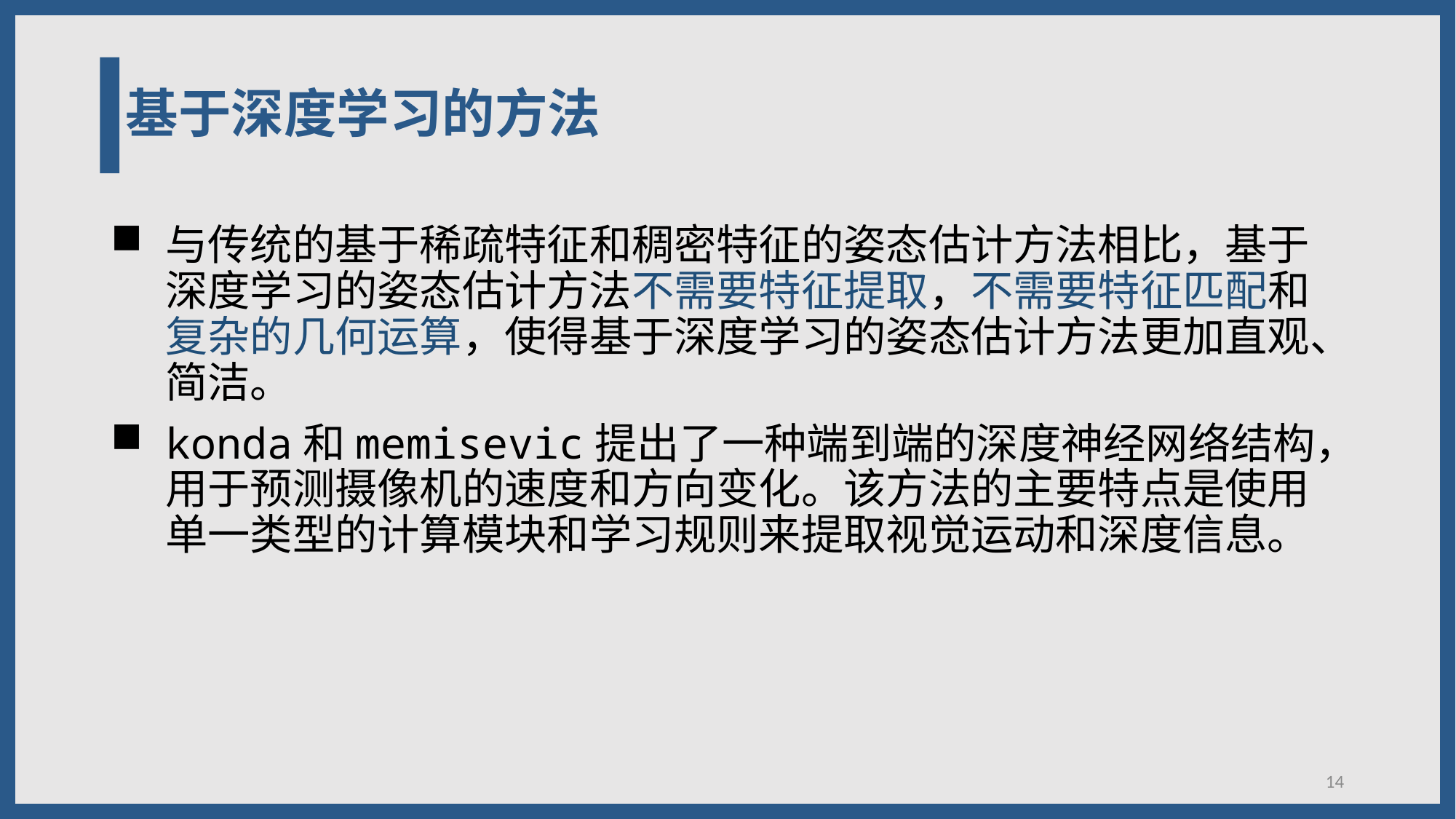

# 基于深度学习的方法
与传统的基于稀疏特征和稠密特征的姿态估计方法相比，基于深度学习的姿态估计方法不需要特征提取，不需要特征匹配和复杂的几何运算，使得基于深度学习的姿态估计方法更加直观、简洁。
konda和memisevic提出了一种端到端的深度神经网络结构，用于预测摄像机的速度和方向变化。该方法的主要特点是使用单一类型的计算模块和学习规则来提取视觉运动和深度信息。

14